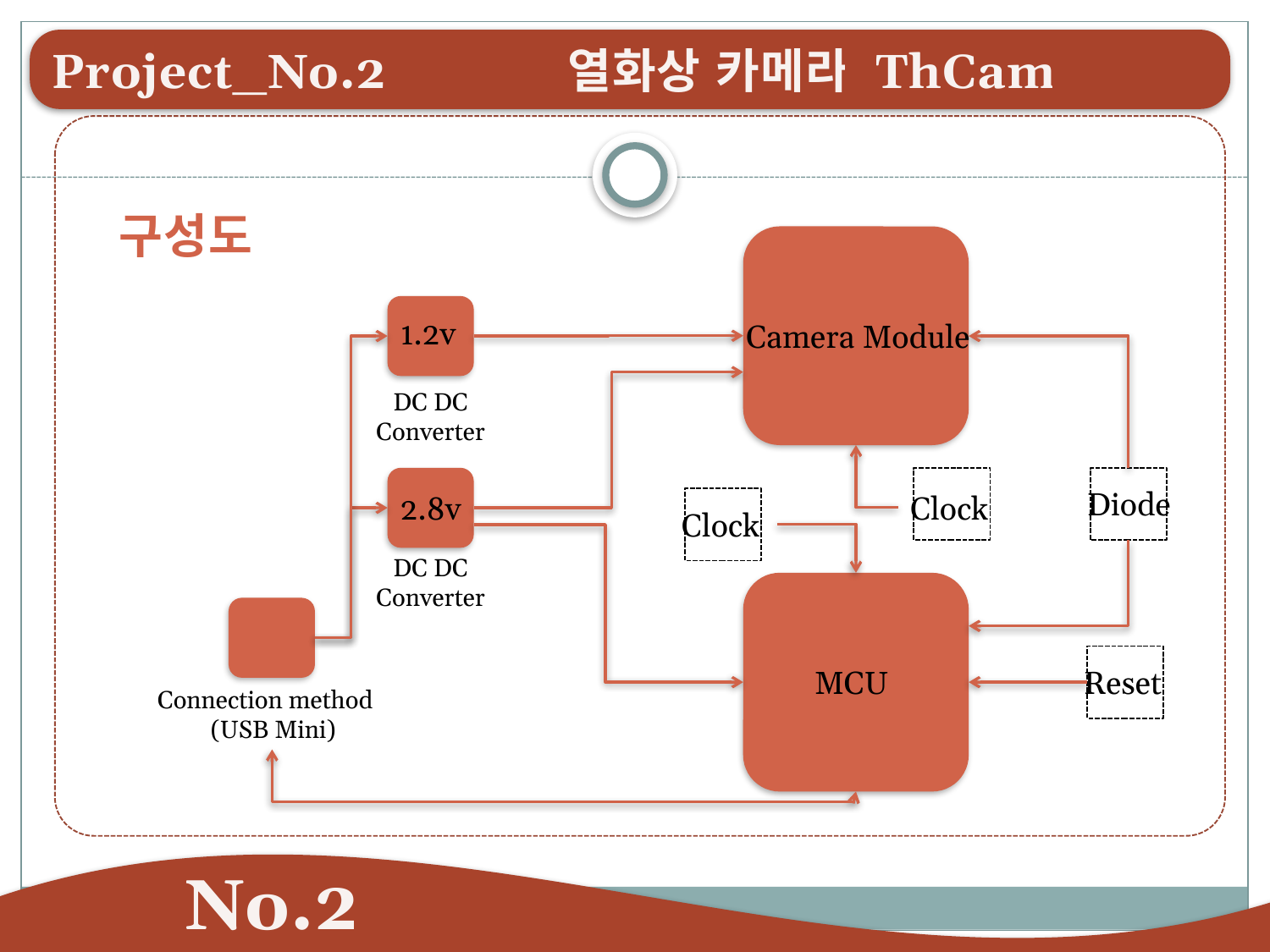

Project_No.2             열화상 카메라 ThCam

구성도

1.2v
Camera Module
DC DC Converter

Diode
Clock
2.8v

Clock
DC DC Converter

MCU
Reset
Connection method
         (USB Mini)
No.2